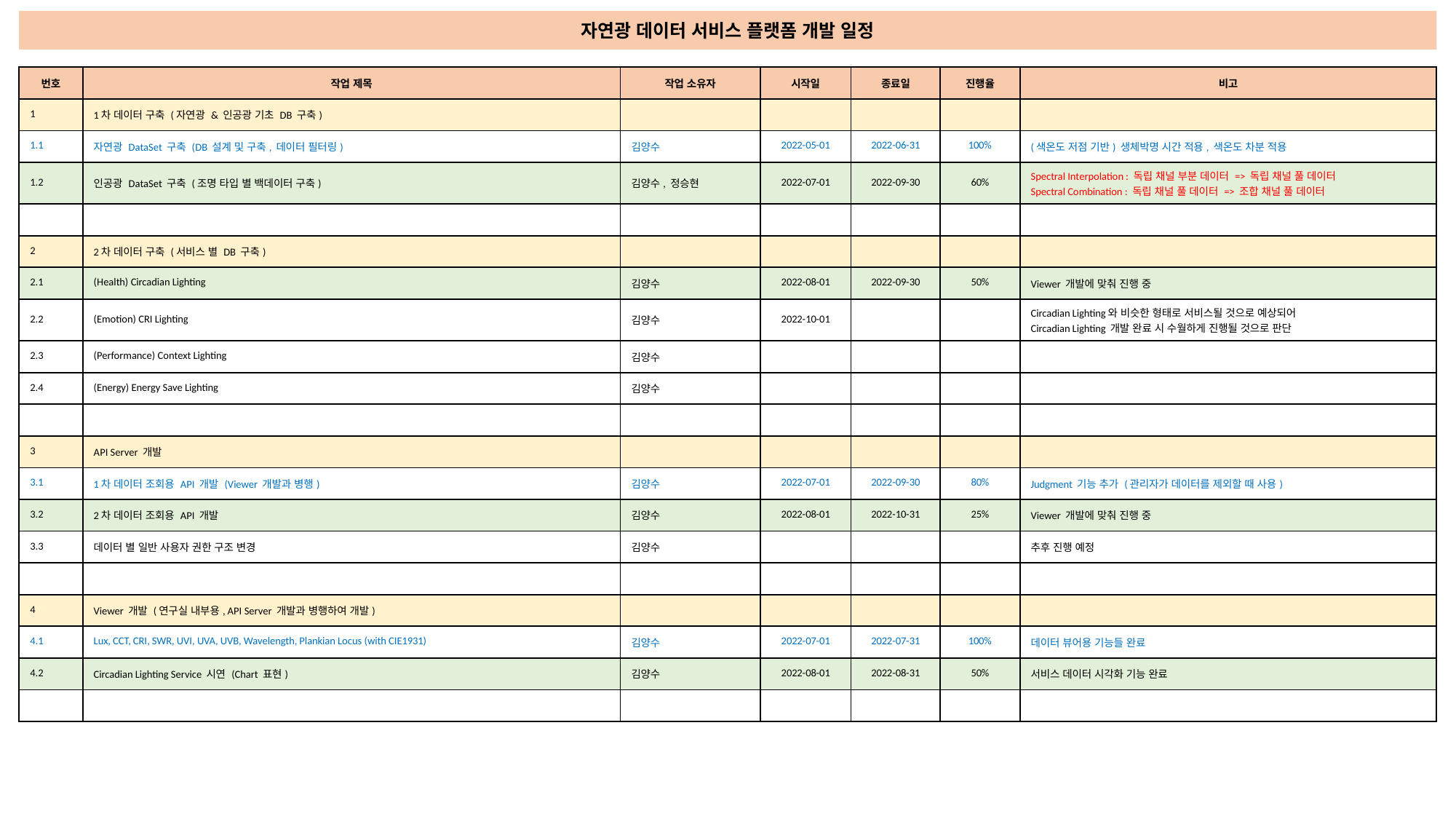

자연광 데이터 서비스 플랫폼 개발 일정
| 번호 | 작업 제목 | 작업 소유자 | 시작일 | 종료일 | 진행율 | 비고 |
| --- | --- | --- | --- | --- | --- | --- |
| 1 | 1차 데이터 구축 (자연광 & 인공광 기초 DB 구축) |  |  |  |  |  |
| 1.1 | 자연광 DataSet 구축 (DB 설계 및 구축, 데이터 필터링) | 김양수 | 2022-05-01 | 2022-06-31 | 100% | (색온도 저점 기반) 생체박명 시간 적용, 색온도 차분 적용 |
| 1.2 | 인공광 DataSet 구축 (조명 타입 별 백데이터 구축) | 김양수, 정승현 | 2022-07-01 | 2022-09-30 | 60% | Spectral Interpolation : 독립 채널 부분 데이터 => 독립 채널 풀 데이터 Spectral Combination : 독립 채널 풀 데이터 => 조합 채널 풀 데이터 |
|  |  |  |  |  |  |  |
| 2 | 2차 데이터 구축 (서비스 별 DB 구축) |  |  |  |  |  |
| 2.1 | (Health) Circadian Lighting | 김양수 | 2022-08-01 | 2022-09-30 | 50% | Viewer 개발에 맞춰 진행 중 |
| 2.2 | (Emotion) CRI Lighting | 김양수 | 2022-10-01 |  |  | Circadian Lighting와 비슷한 형태로 서비스될 것으로 예상되어 Circadian Lighting 개발 완료 시 수월하게 진행될 것으로 판단 |
| 2.3 | (Performance) Context Lighting | 김양수 |  |  |  |  |
| 2.4 | (Energy) Energy Save Lighting | 김양수 |  |  |  |  |
|  |  |  |  |  |  |  |
| 3 | API Server 개발 |  |  |  |  |  |
| 3.1 | 1차 데이터 조회용 API 개발 (Viewer 개발과 병행) | 김양수 | 2022-07-01 | 2022-09-30 | 80% | Judgment 기능 추가 (관리자가 데이터를 제외할 때 사용) |
| 3.2 | 2차 데이터 조회용 API 개발 | 김양수 | 2022-08-01 | 2022-10-31 | 25% | Viewer 개발에 맞춰 진행 중 |
| 3.3 | 데이터 별 일반 사용자 권한 구조 변경 | 김양수 |  |  |  | 추후 진행 예정 |
|  |  |  |  |  |  |  |
| 4 | Viewer 개발 (연구실 내부용, API Server 개발과 병행하여 개발) |  |  |  |  |  |
| 4.1 | Lux, CCT, CRI, SWR, UVI, UVA, UVB, Wavelength, Plankian Locus (with CIE1931) | 김양수 | 2022-07-01 | 2022-07-31 | 100% | 데이터 뷰어용 기능들 완료 |
| 4.2 | Circadian Lighting Service 시연 (Chart 표현) | 김양수 | 2022-08-01 | 2022-08-31 | 50% | 서비스 데이터 시각화 기능 완료 |
|  |  |  |  |  |  |  |